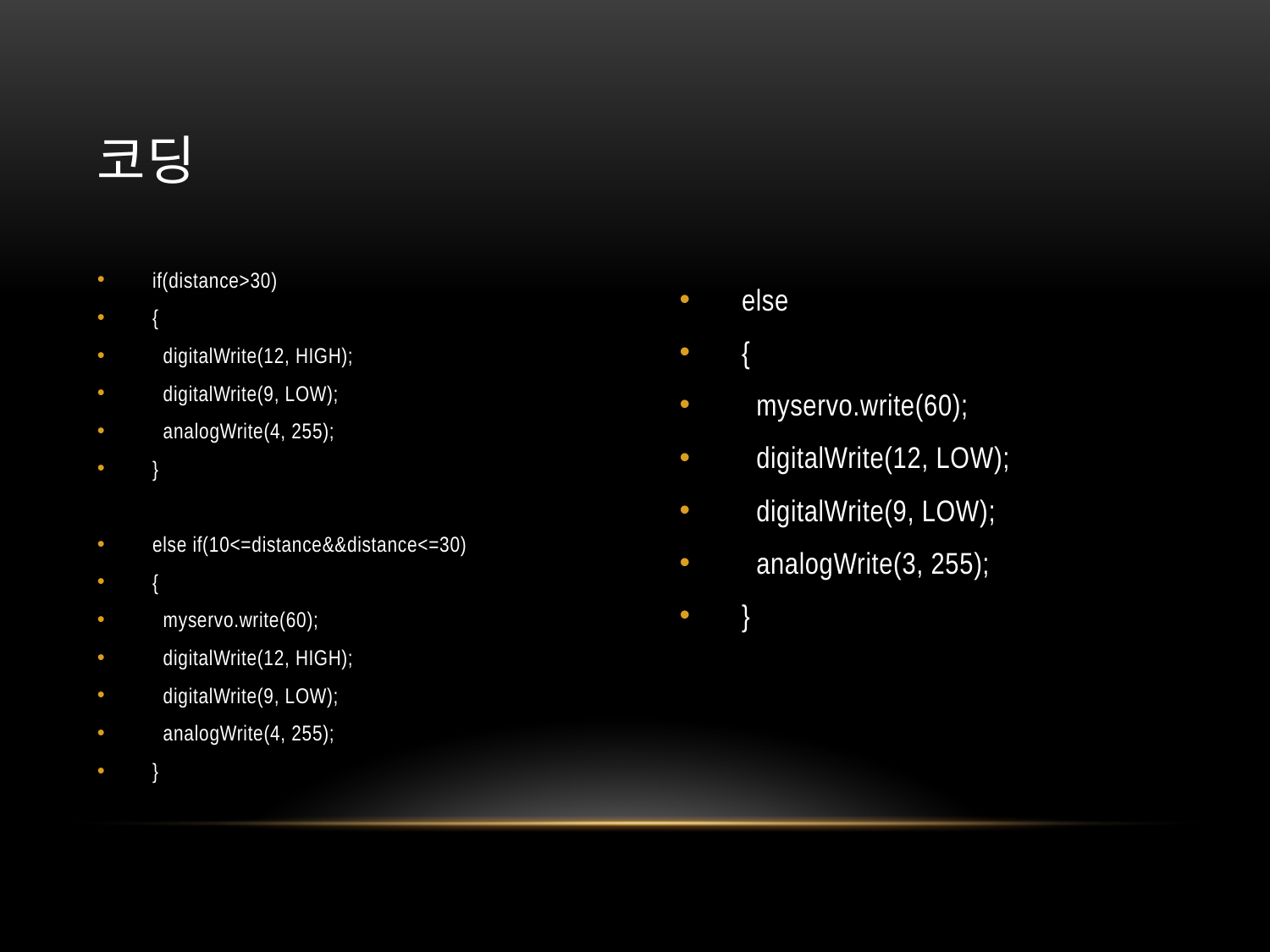

# 코딩

  if(distance>30)
  {
    digitalWrite(12, HIGH);
    digitalWrite(9, LOW);
    analogWrite(4, 255);
  }

  else if(10<=distance&&distance<=30)
  {
    myservo.write(60);
    digitalWrite(12, HIGH);
    digitalWrite(9, LOW);
    analogWrite(4, 255);
  }

  else
  {
    myservo.write(60);
    digitalWrite(12, LOW);
    digitalWrite(9, LOW);
    analogWrite(3, 255);
  }